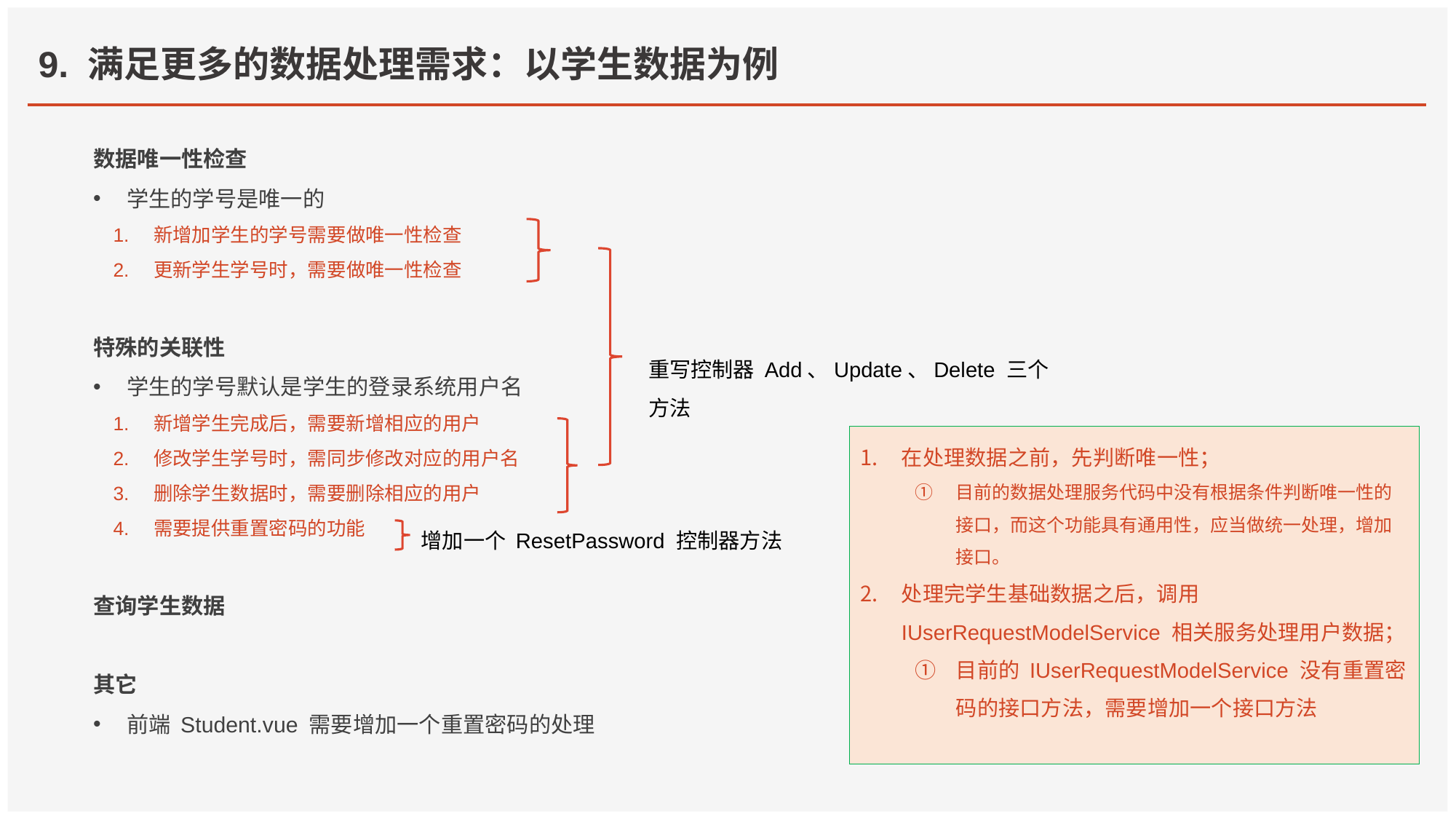

# 9. 满足更多的数据处理需求：以学生数据为例
数据唯一性检查
学生的学号是唯一的
新增加学生的学号需要做唯一性检查
更新学生学号时，需要做唯一性检查

特殊的关联性
学生的学号默认是学生的登录系统用户名
新增学生完成后，需要新增相应的用户
修改学生学号时，需同步修改对应的用户名
删除学生数据时，需要删除相应的用户
需要提供重置密码的功能

查询学生数据

其它
前端 Student.vue 需要增加一个重置密码的处理

重写控制器 Add、Update、Delete 三个方法

在处理数据之前，先判断唯一性；
目前的数据处理服务代码中没有根据条件判断唯一性的接口，而这个功能具有通用性，应当做统一处理，增加接口。
处理完学生基础数据之后，调用  IUserRequestModelService 相关服务处理用户数据；
目前的 IUserRequestModelService 没有重置密码的接口方法，需要增加一个接口方法

增加一个 ResetPassword 控制器方法